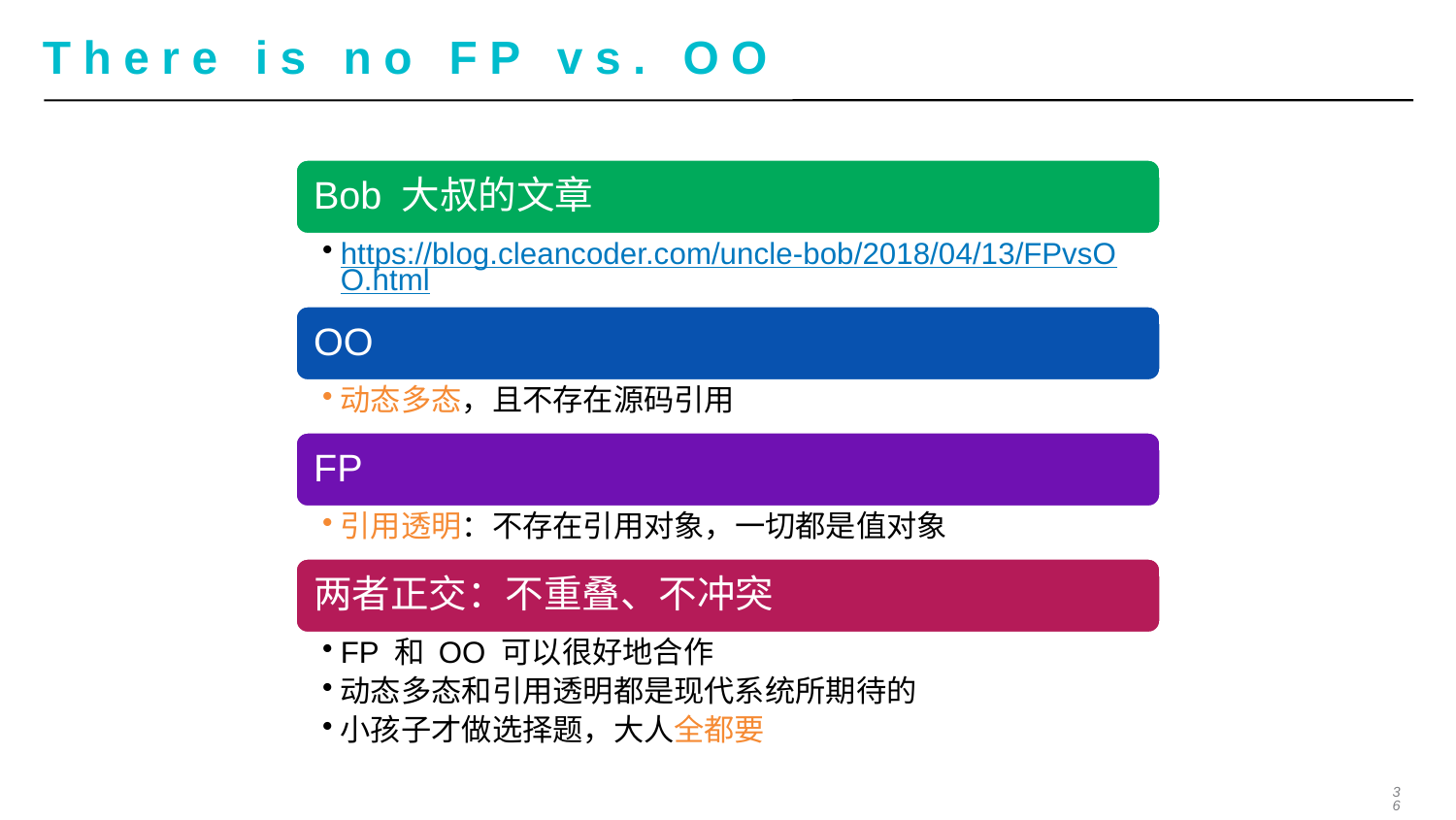

# There is no FP vs. OO
Bob 大叔的文章
https://blog.cleancoder.com/uncle-bob/2018/04/13/FPvsOO.html
OO
动态多态，且不存在源码引用
FP
引用透明：不存在引用对象，一切都是值对象
两者正交：不重叠、不冲突
FP 和 OO 可以很好地合作
动态多态和引用透明都是现代系统所期待的
小孩子才做选择题，大人全都要
36